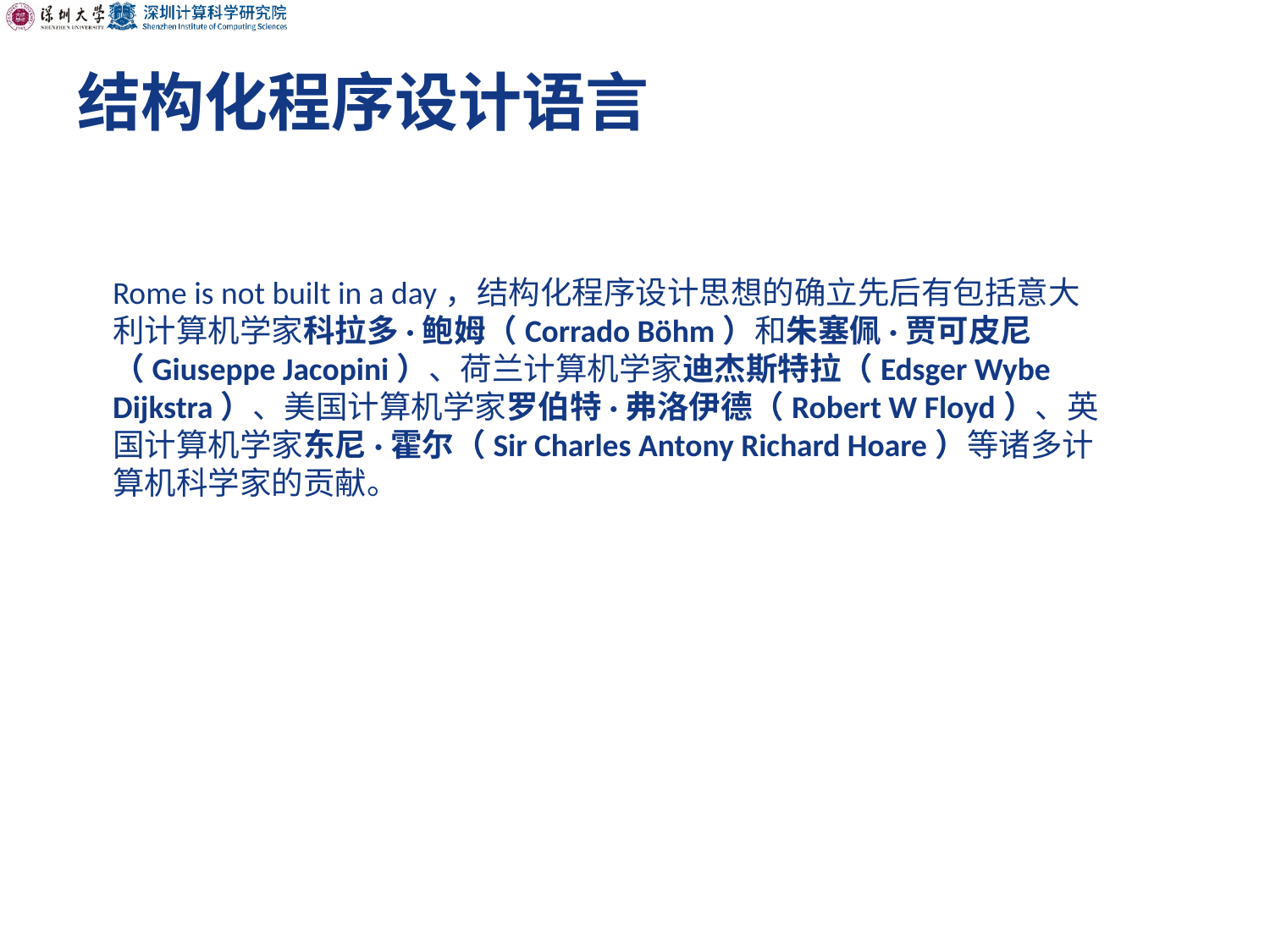

# 结构化程序设计语言
Rome is not built in a day，结构化程序设计思想的确立先后有包括意大利计算机学家科拉多·鲍姆（Corrado Böhm）和朱塞佩·贾可皮尼（Giuseppe Jacopini）、荷兰计算机学家迪杰斯特拉（Edsger Wybe Dijkstra）、美国计算机学家罗伯特·弗洛伊德（Robert W Floyd）、英国计算机学家东尼·霍尔（Sir Charles Antony Richard Hoare）等诸多计算机科学家的贡献。